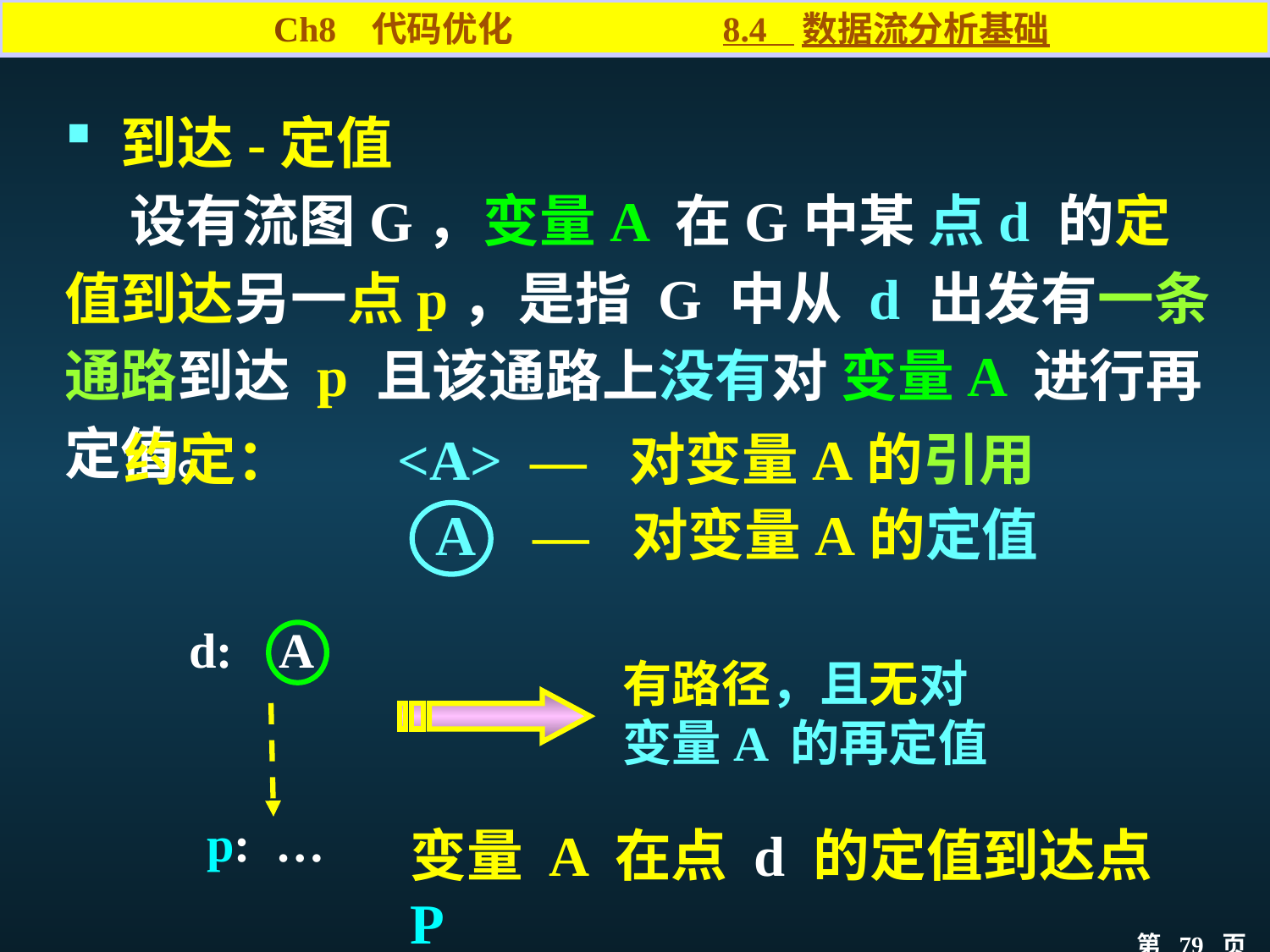

Ch8   代码优化                         8.4   数据流分析基础
 到达-定值
    设有流图G，变量A 在G中某 点d 的定值到达另一点p，是指 G 中从 d 出发有一条通路到达 p 且该通路上没有对 变量A 进行再定值。
约定：       <A>  —  对变量A的引用
                      A    —  对变量A的定值

d:    A

有路径，且无对
变量A 的再定值

变量 A 在点 d 的定值到达点 P

  p:  …